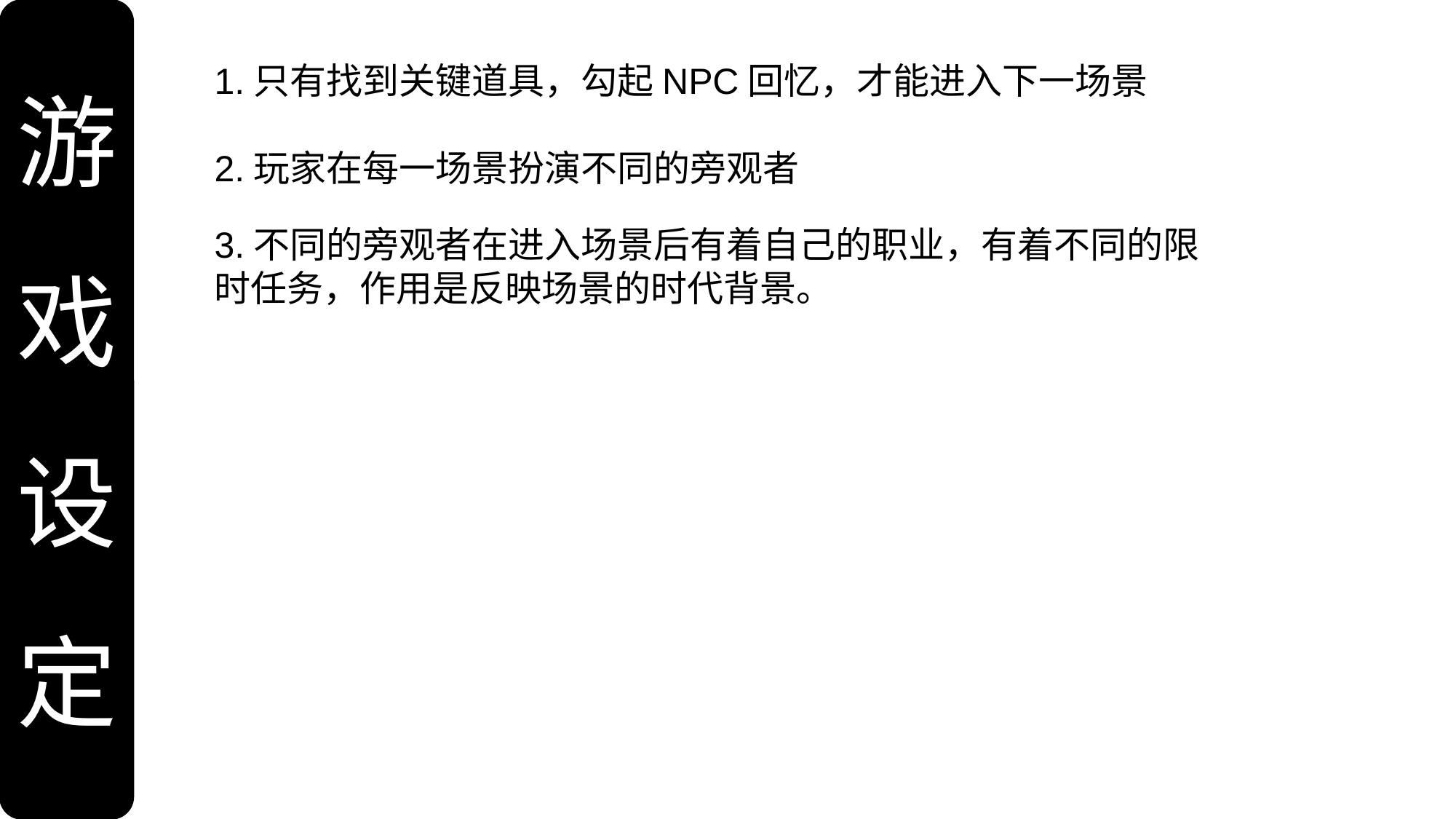

游
戏
设定

1.只有找到关键道具，勾起NPC回忆，才能进入下一场景

2.玩家在每一场景扮演不同的旁观者

3.不同的旁观者在进入场景后有着自己的职业，有着不同的限时任务，作用是反映场景的时代背景。